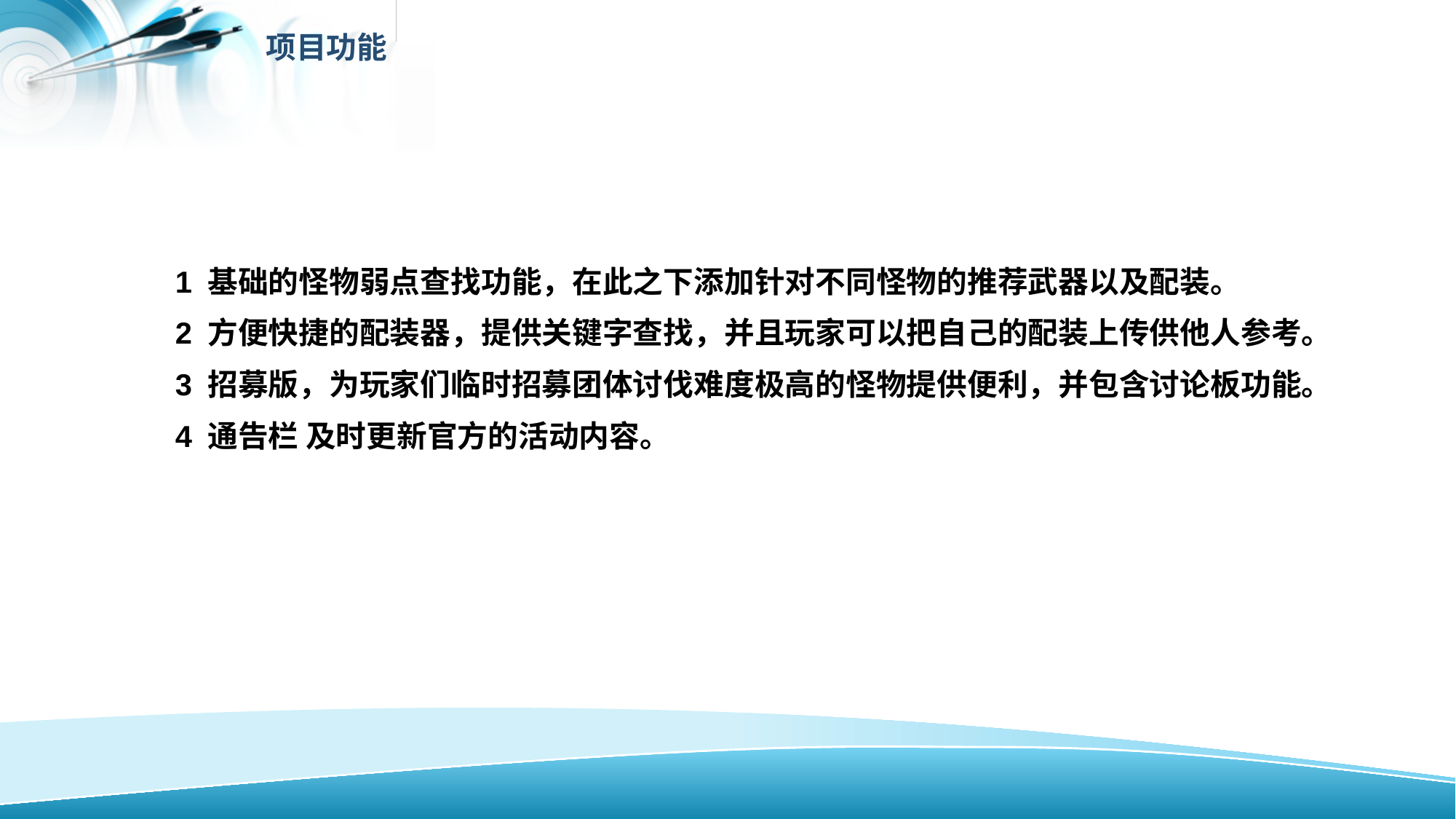

延迟符
项目功能
1 基础的怪物弱点查找功能，在此之下添加针对不同怪物的推荐武器以及配装。
2 方便快捷的配装器，提供关键字查找，并且玩家可以把自己的配装上传供他人参考。
3 招募版，为玩家们临时招募团体讨伐难度极高的怪物提供便利，并包含讨论板功能。
4 通告栏 及时更新官方的活动内容。